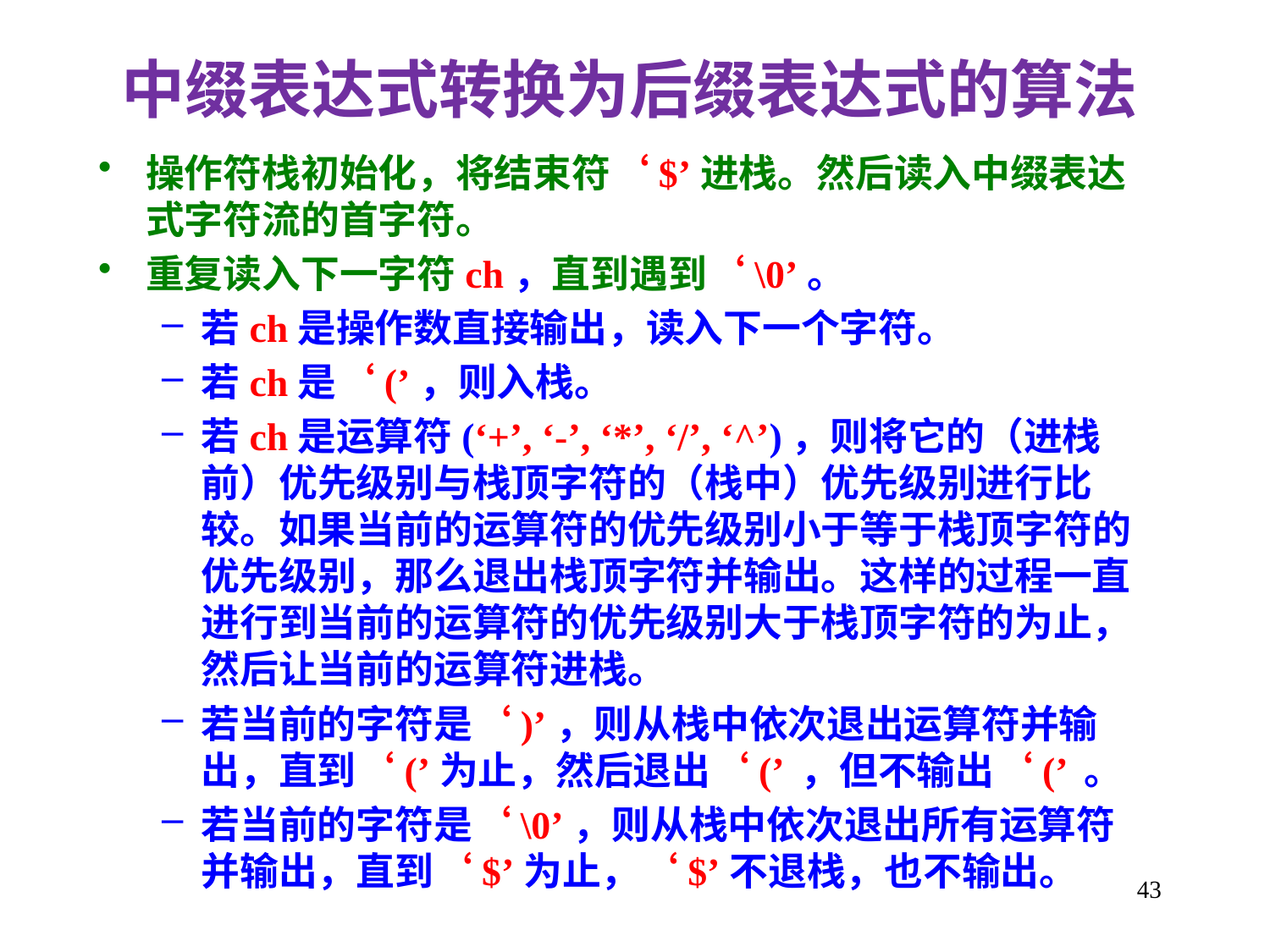

中缀表达式转换为后缀表达式的算法
操作符栈初始化，将结束符‘$’进栈。然后读入中缀表达式字符流的首字符。
重复读入下一字符ch，直到遇到‘\0’。
若ch是操作数直接输出，读入下一个字符。
若ch是‘(’，则入栈。
若ch是运算符(‘+’, ‘-’, ‘*’, ‘/’, ‘^’)，则将它的（进栈前）优先级别与栈顶字符的（栈中）优先级别进行比较。如果当前的运算符的优先级别小于等于栈顶字符的优先级别，那么退出栈顶字符并输出。这样的过程一直进行到当前的运算符的优先级别大于栈顶字符的为止，然后让当前的运算符进栈。
若当前的字符是‘)’，则从栈中依次退出运算符并输出，直到‘(’为止，然后退出‘(’ ，但不输出‘(’ 。
若当前的字符是‘\0’，则从栈中依次退出所有运算符并输出，直到‘$’为止，‘$’不退栈，也不输出。
43